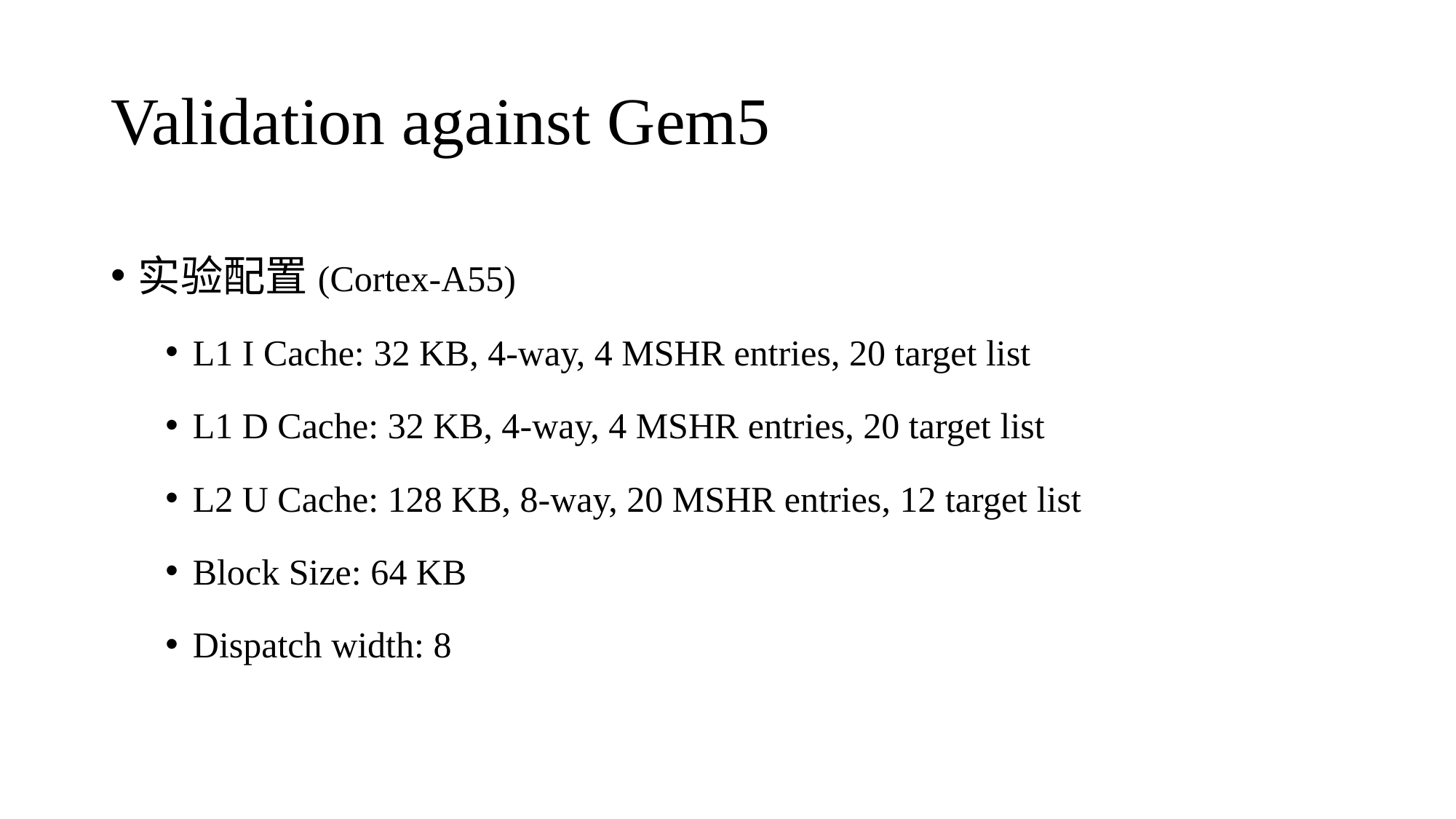

# Validation against Gem5
实验配置(Cortex-A55)
L1 I Cache: 32 KB, 4-way, 4 MSHR entries, 20 target list
L1 D Cache: 32 KB, 4-way, 4 MSHR entries, 20 target list
L2 U Cache: 128 KB, 8-way, 20 MSHR entries, 12 target list
Block Size: 64 KB
Dispatch width: 8